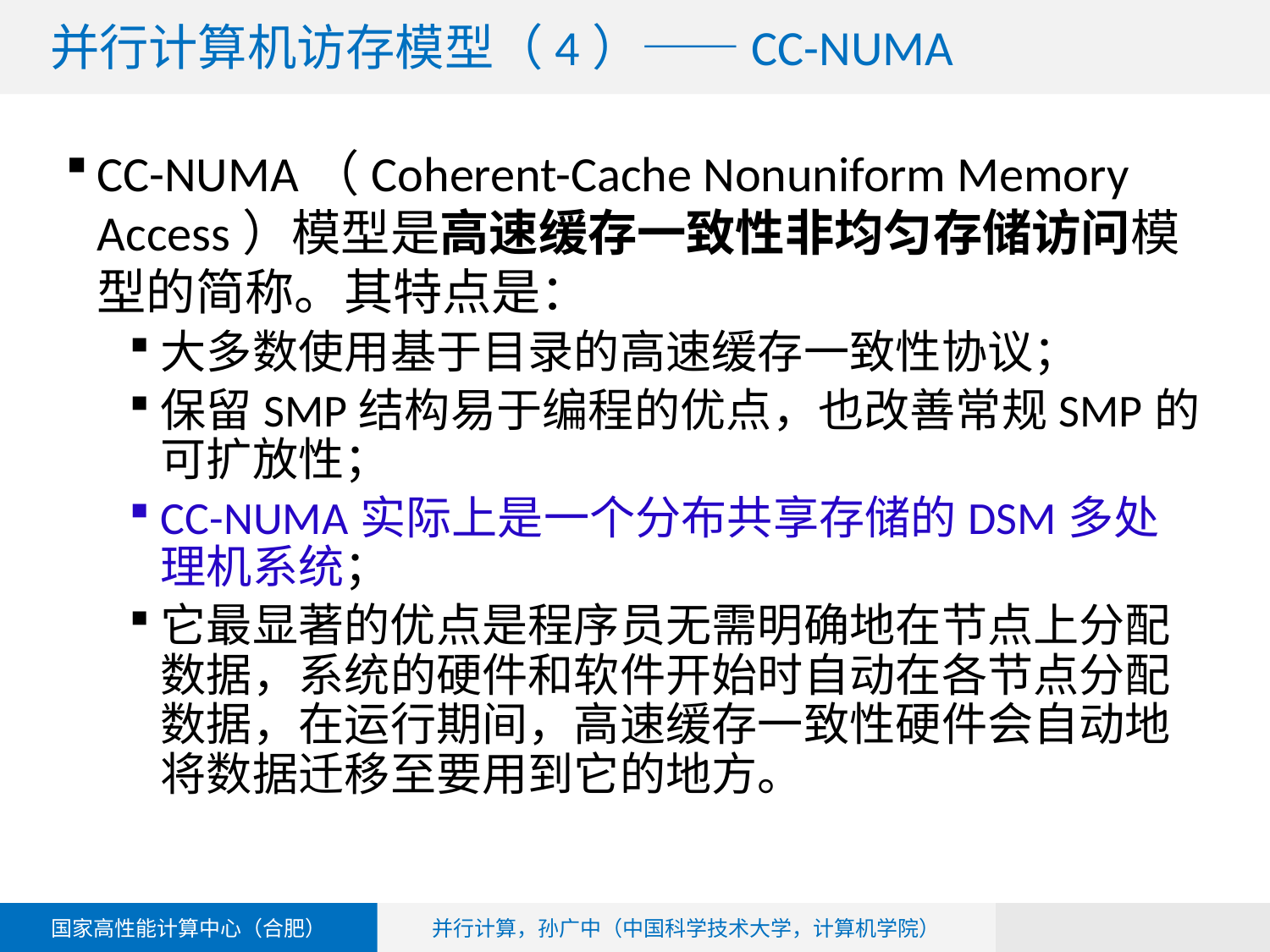

# 并行计算机访存模型（4）——CC-NUMA
CC-NUMA（Coherent-Cache Nonuniform Memory Access）模型是高速缓存一致性非均匀存储访问模型的简称。其特点是：
大多数使用基于目录的高速缓存一致性协议；
保留SMP结构易于编程的优点，也改善常规SMP的可扩放性；
CC-NUMA实际上是一个分布共享存储的DSM多处理机系统；
它最显著的优点是程序员无需明确地在节点上分配数据，系统的硬件和软件开始时自动在各节点分配数据，在运行期间，高速缓存一致性硬件会自动地将数据迁移至要用到它的地方。